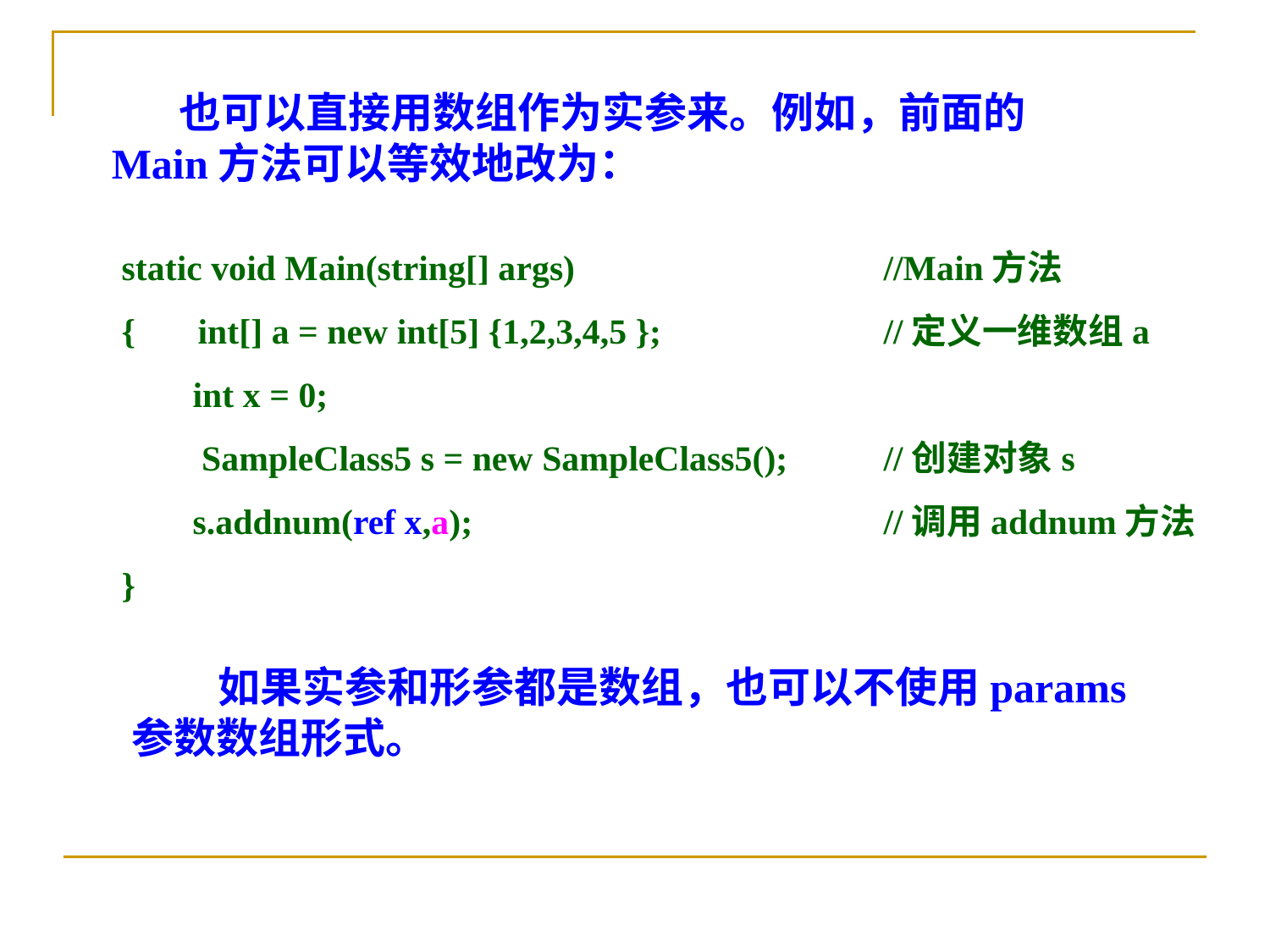

也可以直接用数组作为实参来。例如，前面的Main方法可以等效地改为：
static void Main(string[] args)			//Main方法
{       int[] a = new int[5] {1,2,3,4,5 };		//定义一维数组a
        int x = 0;
         SampleClass5 s = new SampleClass5();	//创建对象s
        s.addnum(ref x,a);				//调用addnum方法
}
        如果实参和形参都是数组，也可以不使用params参数数组形式。